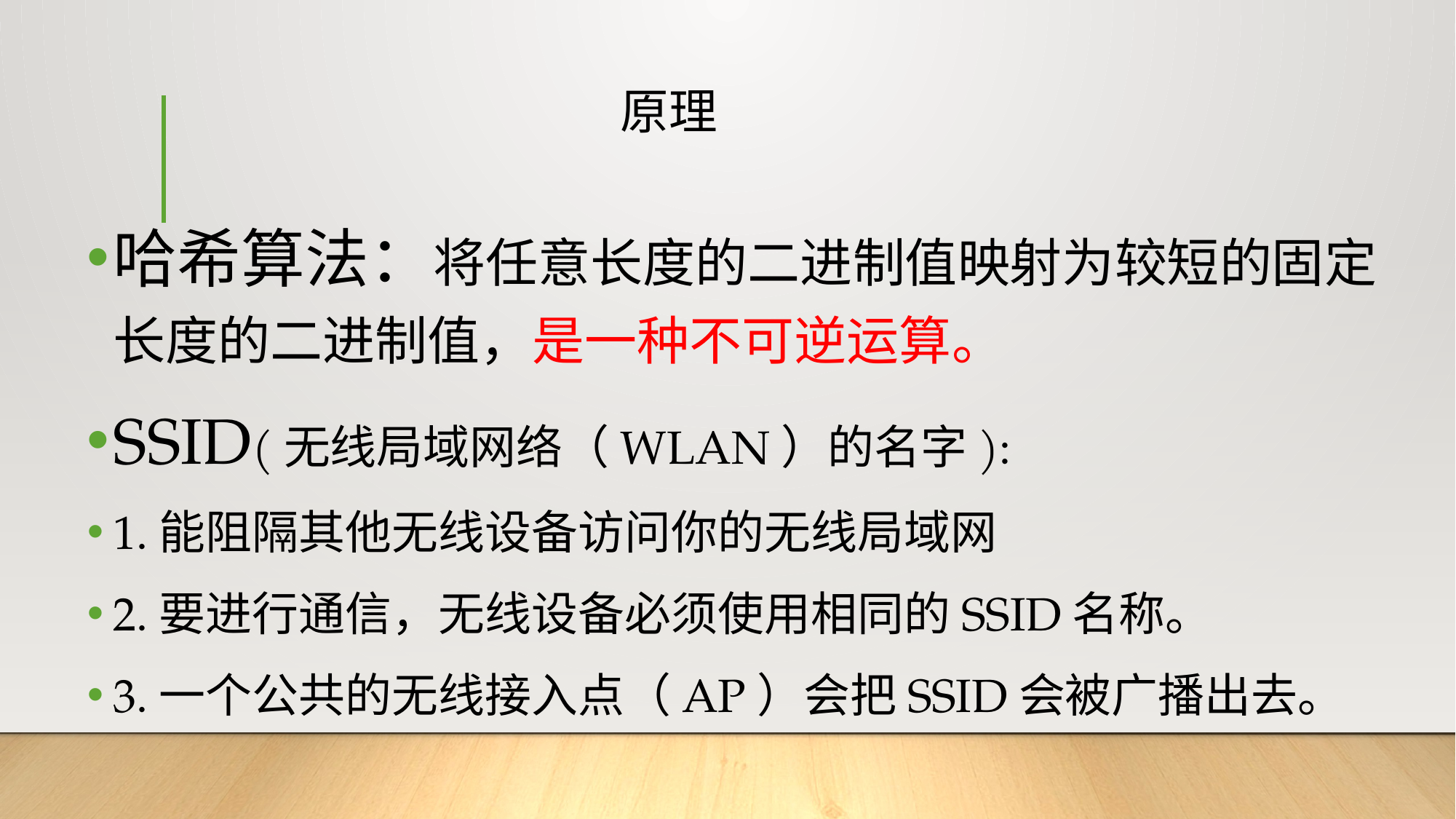

# 原理
哈希算法：将任意长度的二进制值映射为较短的固定长度的二进制值，是一种不可逆运算。
SSID(无线局域网络（WLAN）的名字):
1.能阻隔其他无线设备访问你的无线局域网
2.要进行通信，无线设备必须使用相同的SSID名称。
3.一个公共的无线接入点（AP）会把SSID会被广播出去。